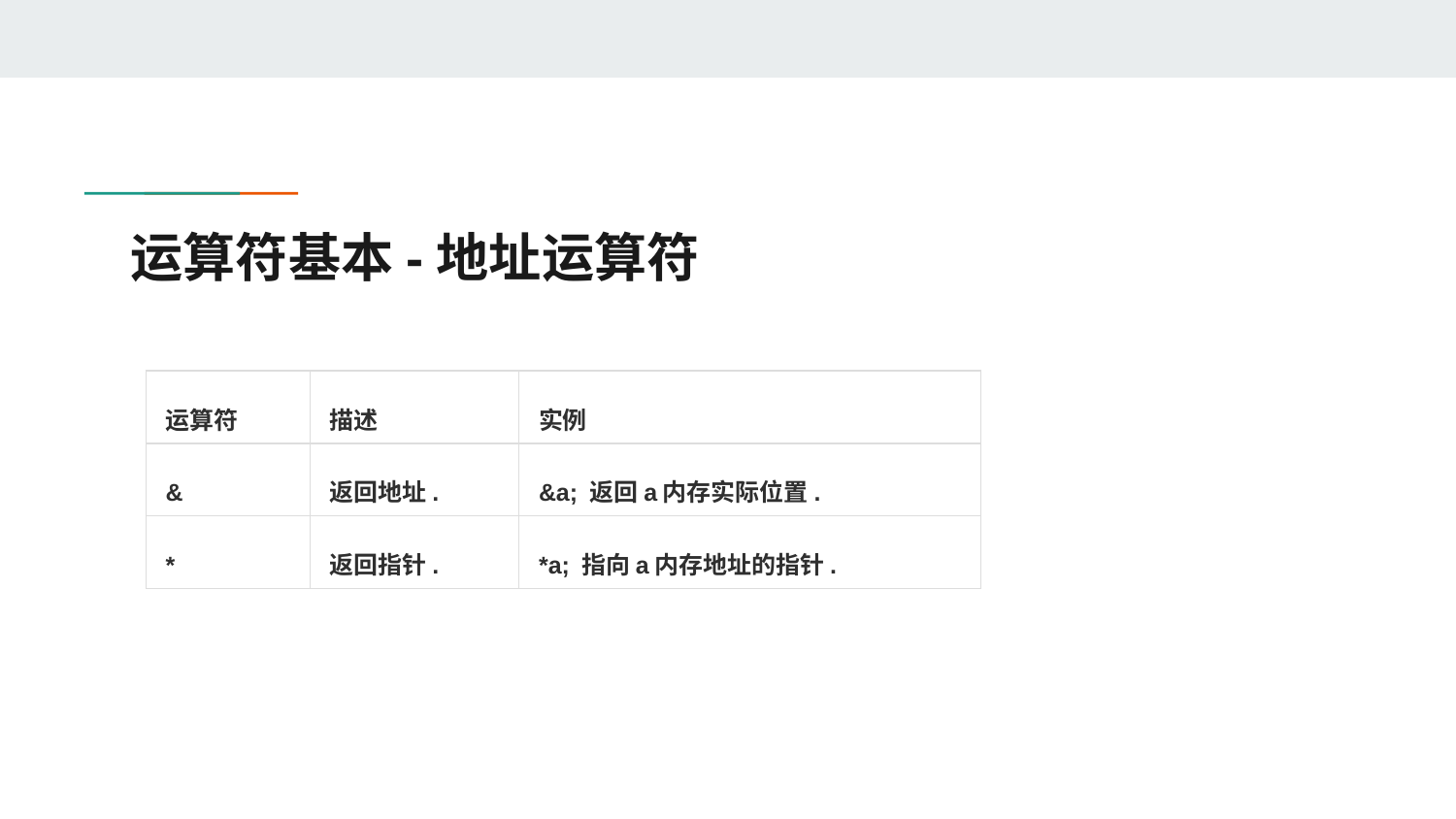

# 运算符基本-地址运算符

| 运算符 | 描述 | 实例 |
| --- | --- | --- |
| & | 返回地址. | &a; 返回a内存实际位置. |
| \* | 返回指针. | \*a; 指向a内存地址的指针. |